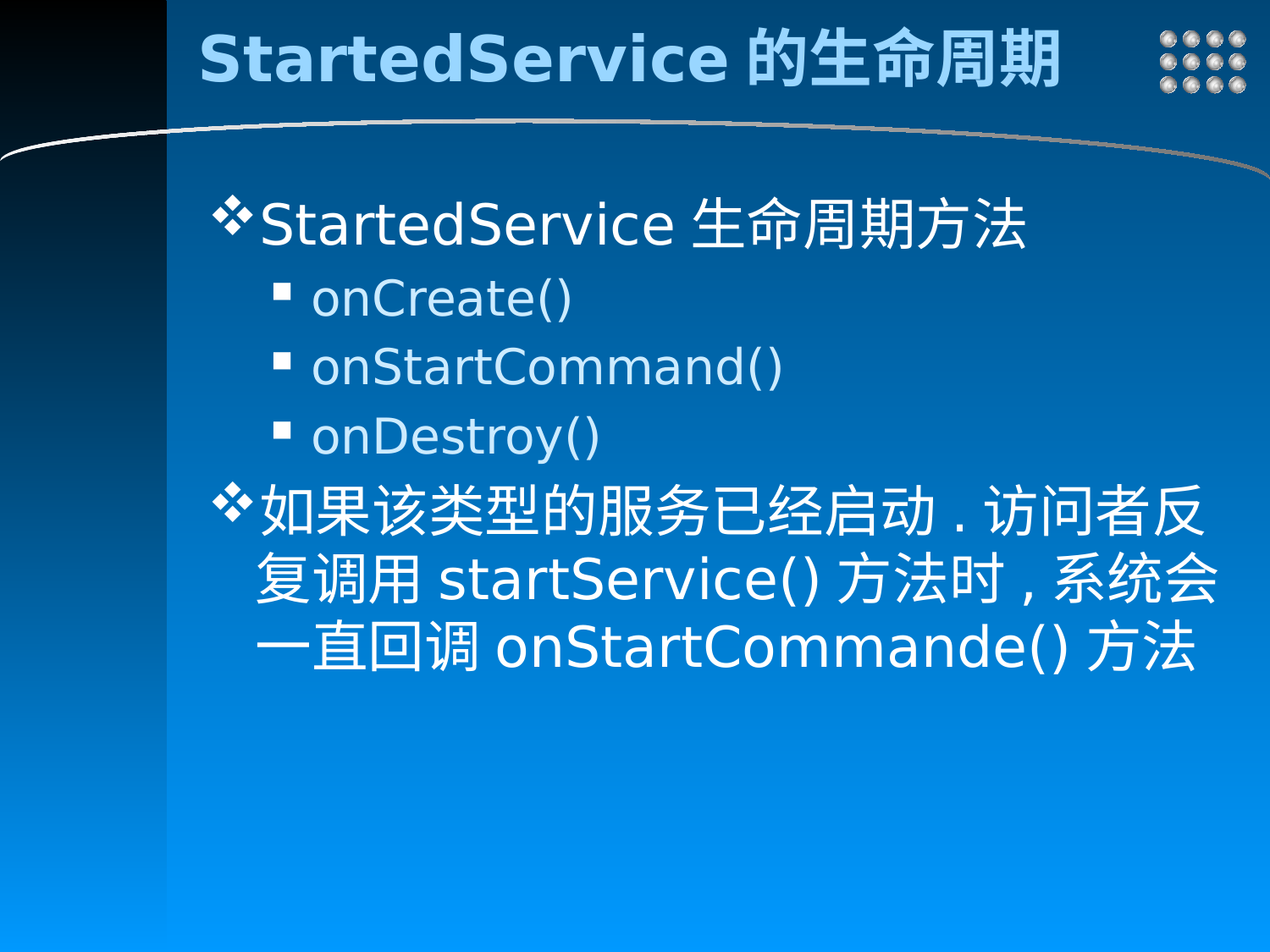

# StartedService的生命周期
StartedService生命周期方法
onCreate()
onStartCommand()
onDestroy()
如果该类型的服务已经启动.访问者反复调用startService()方法时,系统会一直回调onStartCommande()方法